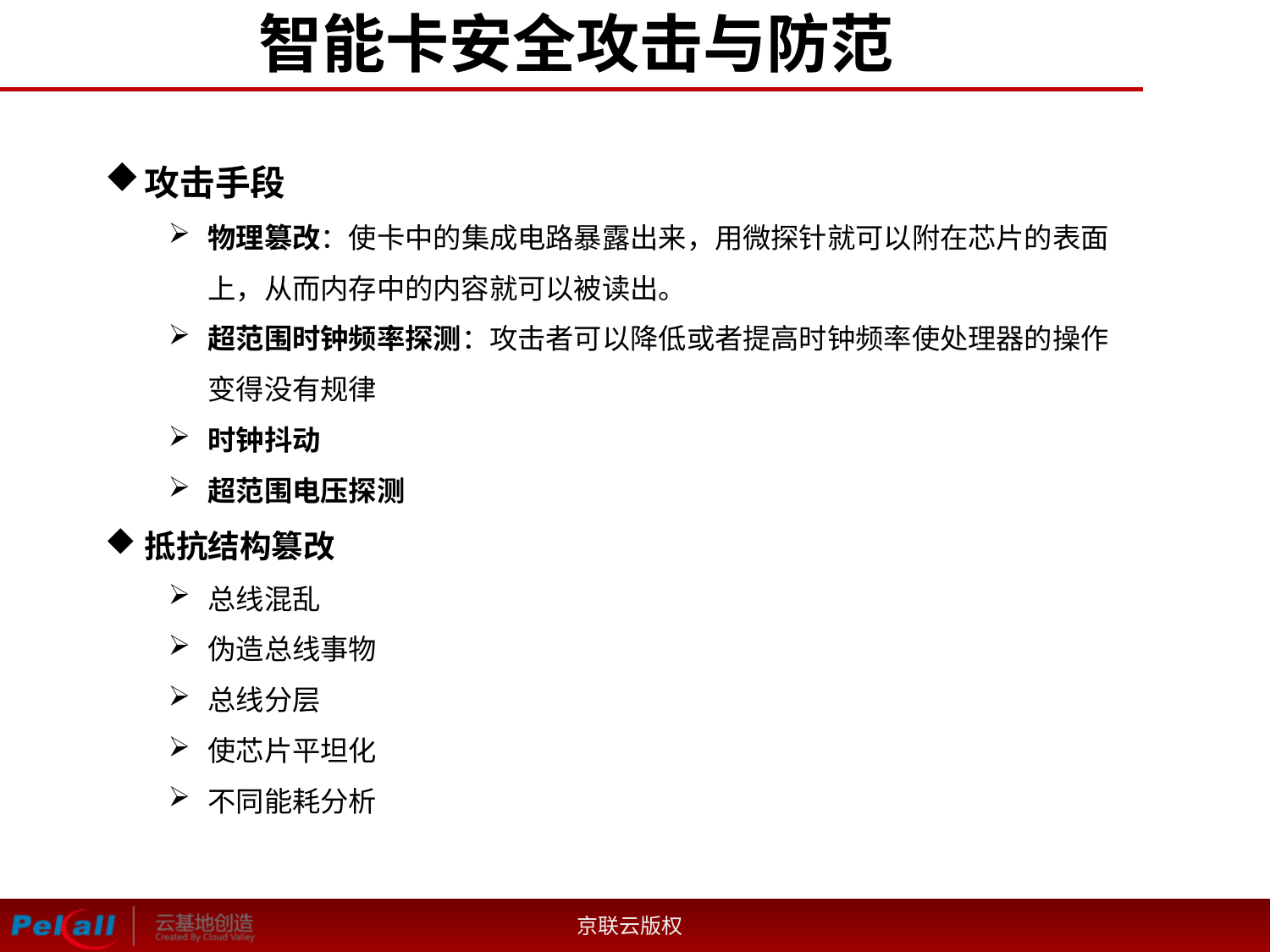

# 智能卡安全攻击与防范
攻击手段
物理篡改：使卡中的集成电路暴露出来，用微探针就可以附在芯片的表面上，从而内存中的内容就可以被读出。
超范围时钟频率探测：攻击者可以降低或者提高时钟频率使处理器的操作变得没有规律
时钟抖动
超范围电压探测
抵抗结构篡改
总线混乱
伪造总线事物
总线分层
使芯片平坦化
不同能耗分析